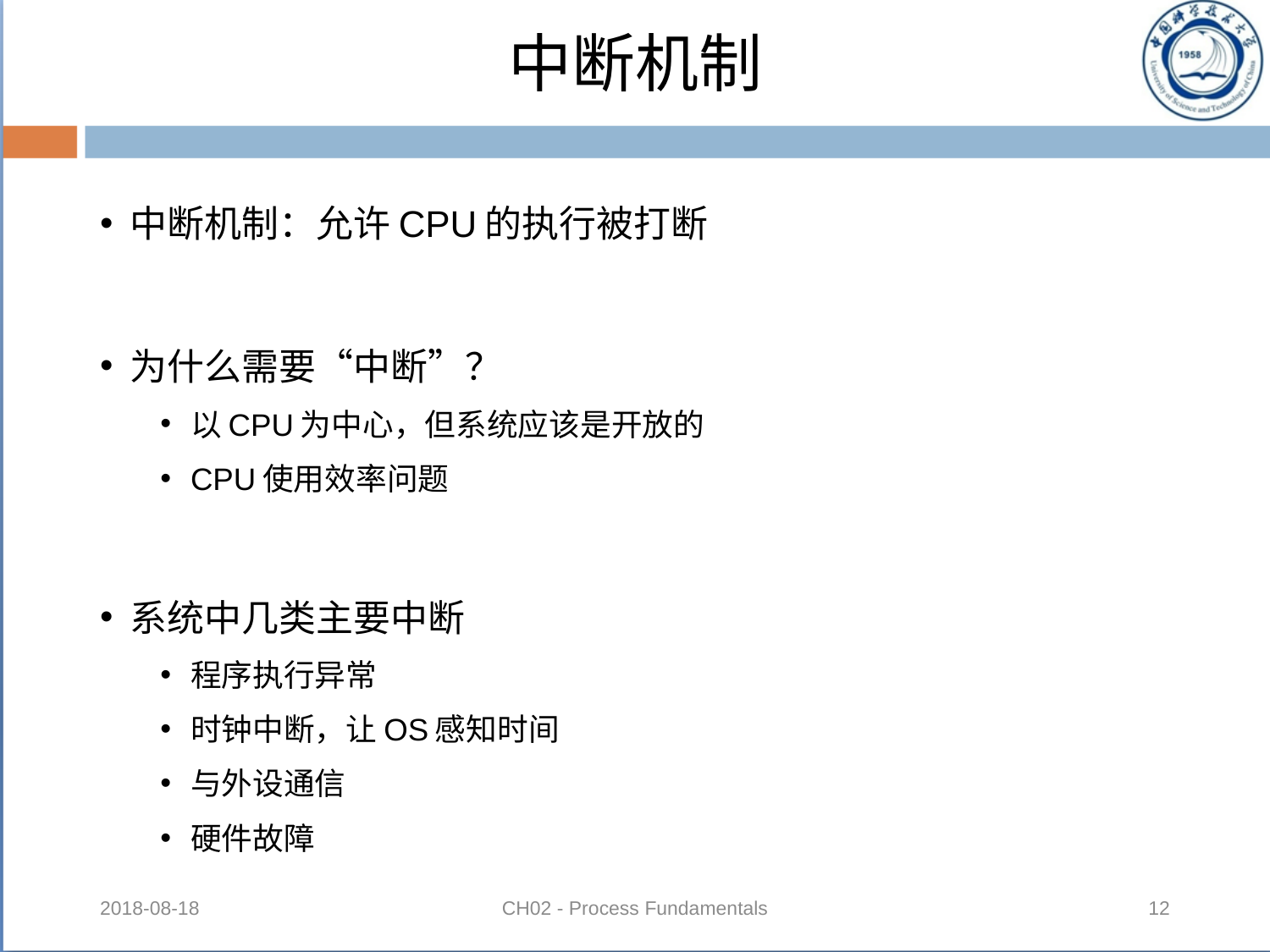

# 中断机制
中断机制：允许CPU的执行被打断

为什么需要“中断”？
以CPU为中心，但系统应该是开放的
CPU使用效率问题

系统中几类主要中断
程序执行异常
时钟中断，让OS感知时间
与外设通信
硬件故障
2018-08-18
CH02 - Process Fundamentals
12